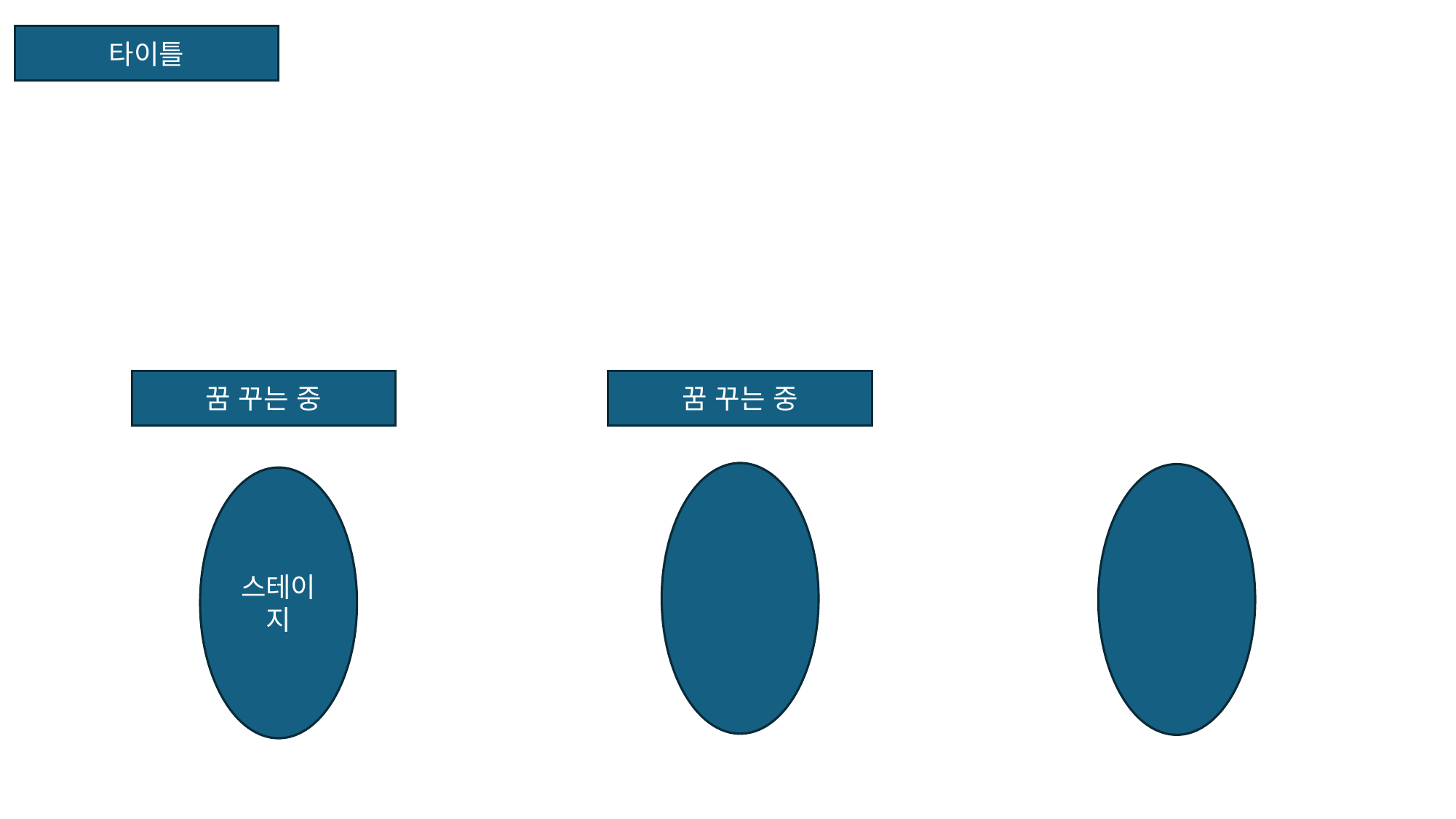

타이틀
꿈 꾸는 중
꿈 꾸는 중

스테이지